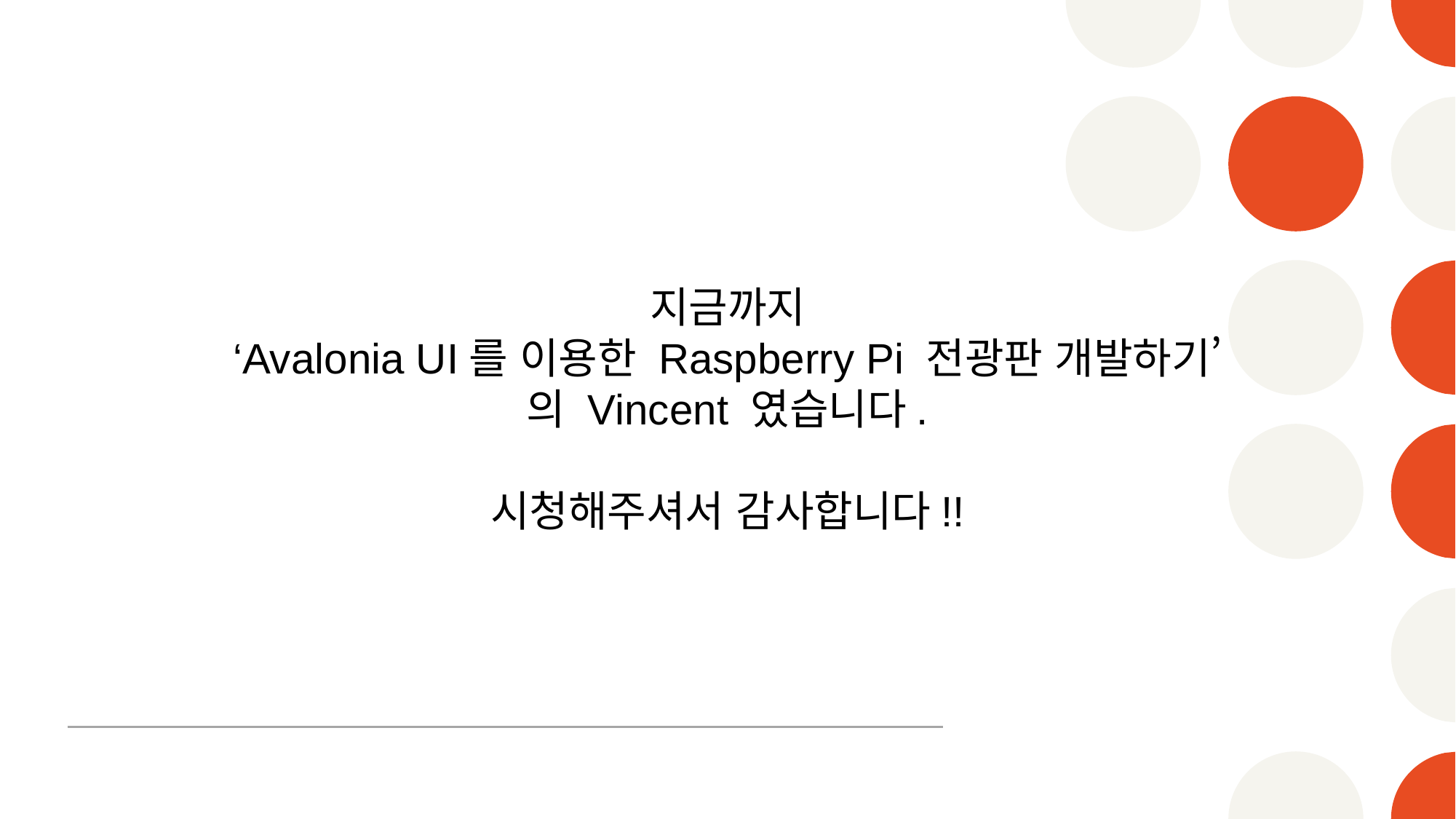

지금까지
‘Avalonia UI를 이용한 Raspberry Pi 전광판 개발하기’
의 Vincent 였습니다.

시청해주셔서 감사합니다!!